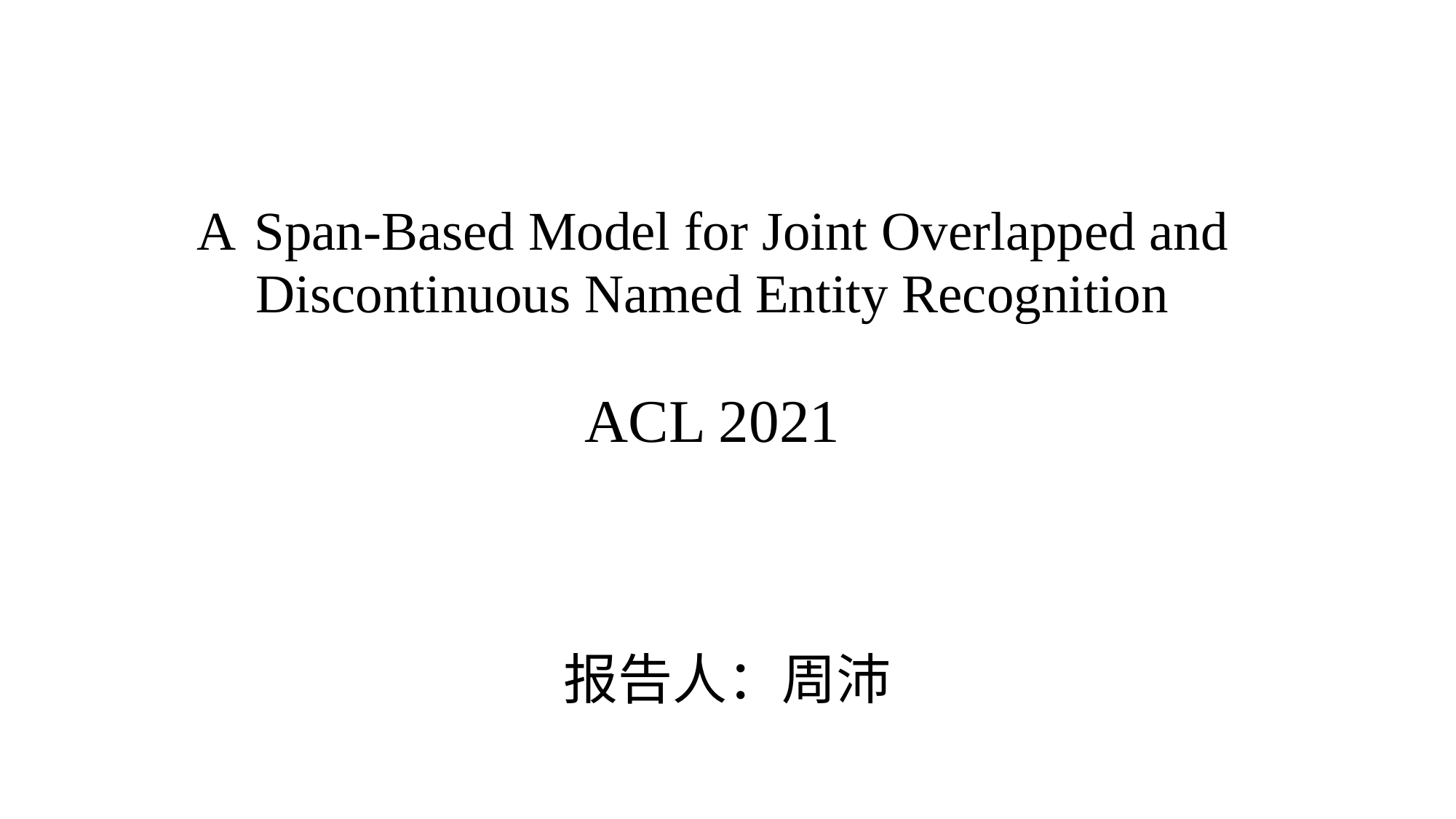

# A Span-Based Model for Joint Overlapped and Discontinuous Named Entity Recognition ACL 2021
报告人：周沛